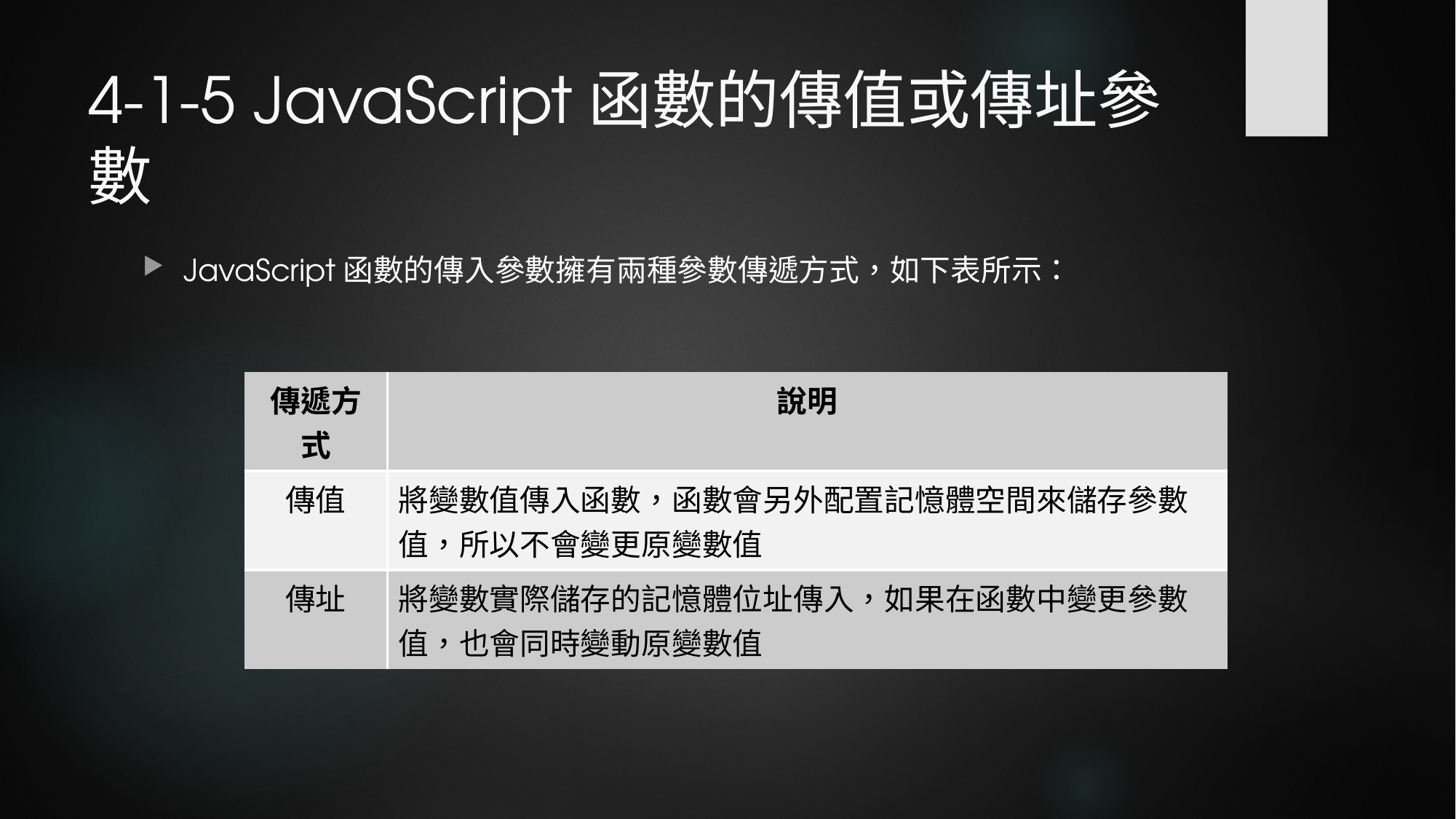

# 4-1-5 JavaScript函數的傳值或傳址參數
JavaScript函數的傳入參數擁有兩種參數傳遞方式，如下表所示：

| 傳遞方式 | 說明 |
| --- | --- |
| 傳值 | 將變數值傳入函數，函數會另外配置記憶體空間來儲存參數值，所以不會變更原變數值 |
| 傳址 | 將變數實際儲存的記憶體位址傳入，如果在函數中變更參數值，也會同時變動原變數值 |